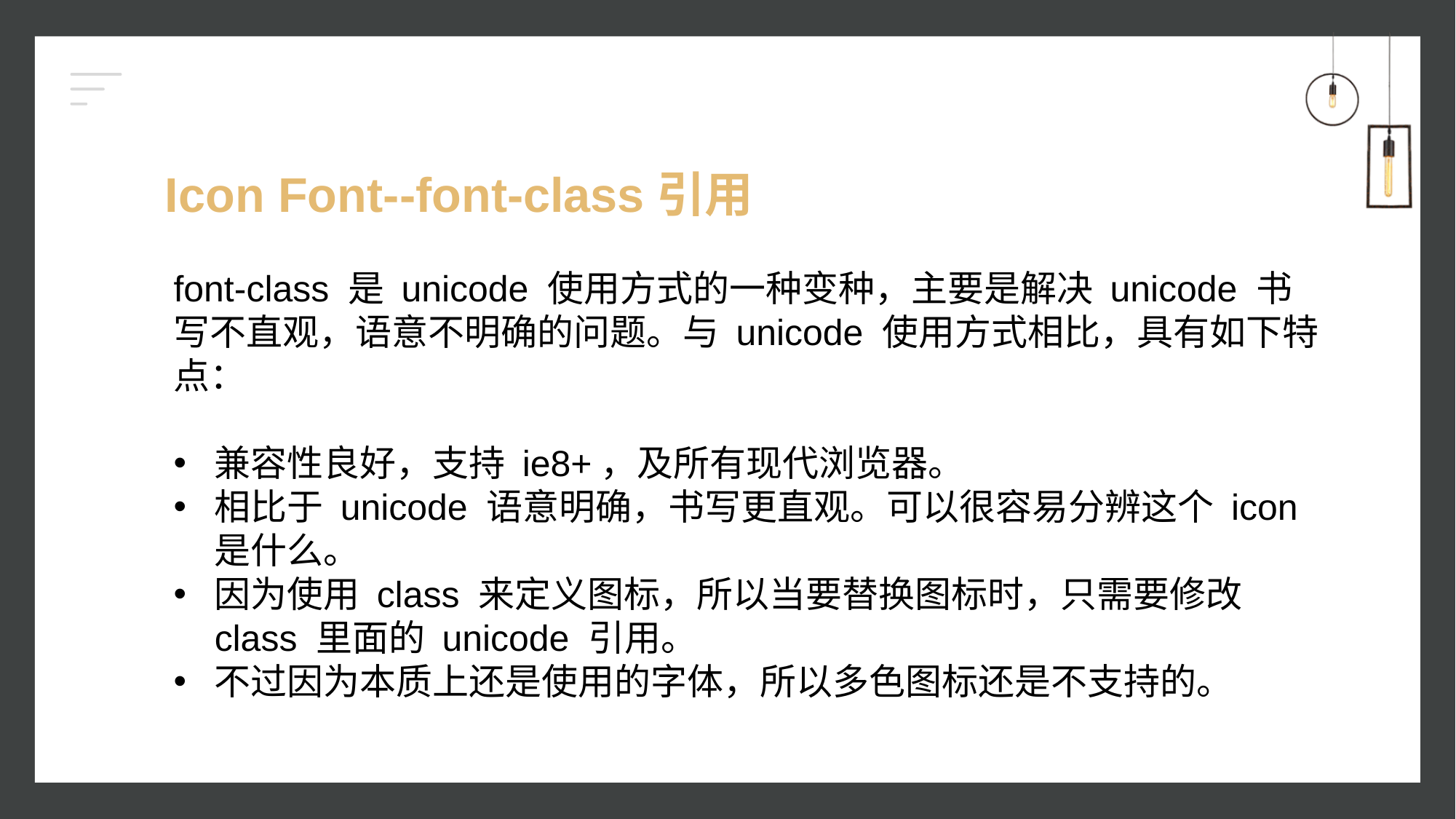

# Icon Font--font-class引用
font-class 是 unicode 使用方式的一种变种，主要是解决 unicode 书写不直观，语意不明确的问题。与 unicode 使用方式相比，具有如下特点：

兼容性良好，支持 ie8+，及所有现代浏览器。
相比于 unicode 语意明确，书写更直观。可以很容易分辨这个 icon 是什么。
因为使用 class 来定义图标，所以当要替换图标时，只需要修改 class 里面的 unicode 引用。
不过因为本质上还是使用的字体，所以多色图标还是不支持的。